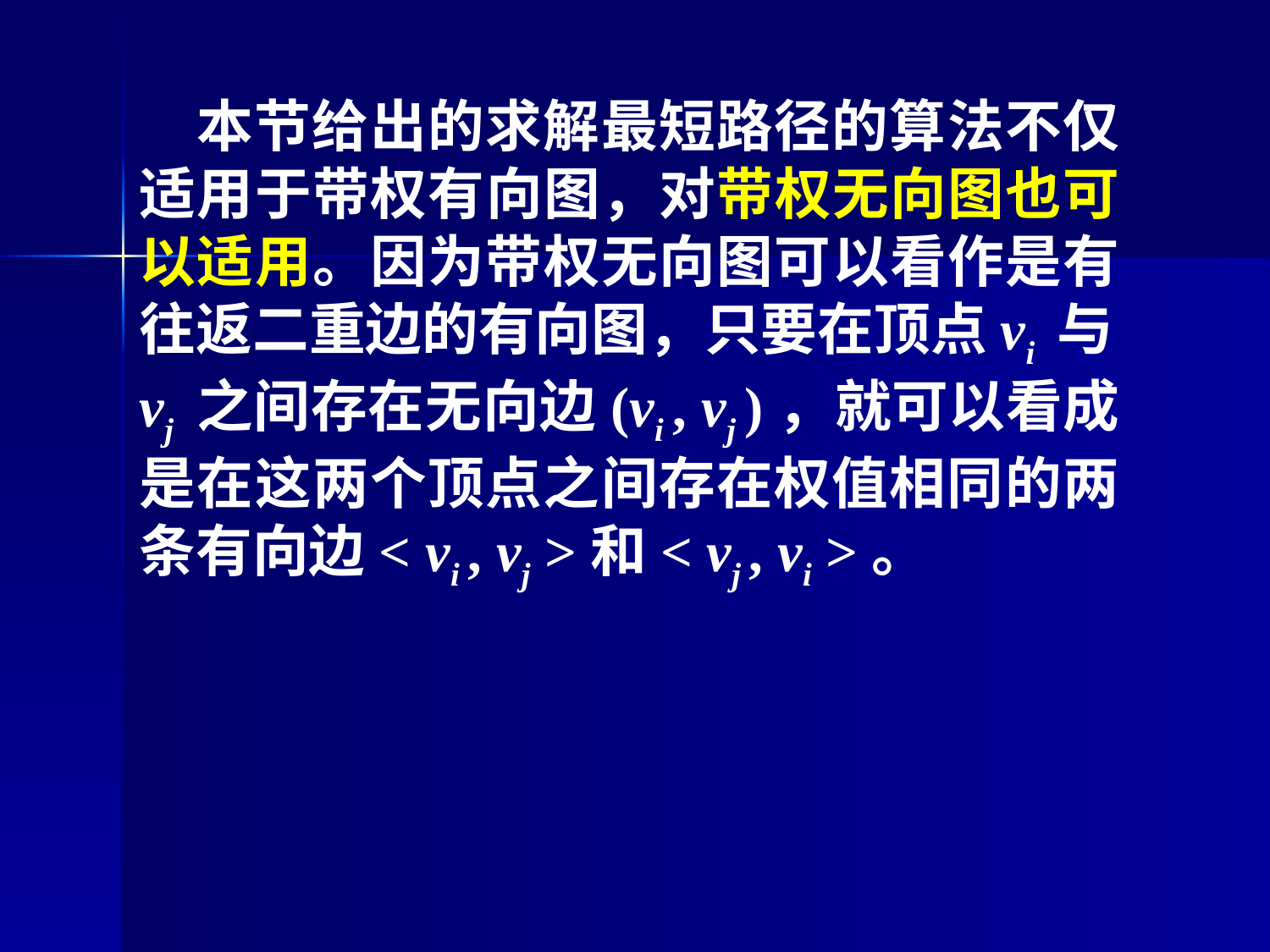

本节给出的求解最短路径的算法不仅适用于带权有向图，对带权无向图也可以适用。因为带权无向图可以看作是有往返二重边的有向图，只要在顶点vi 与vj 之间存在无向边(vi , vj )，就可以看成是在这两个顶点之间存在权值相同的两条有向边< vi , vj >和< vj , vi >。